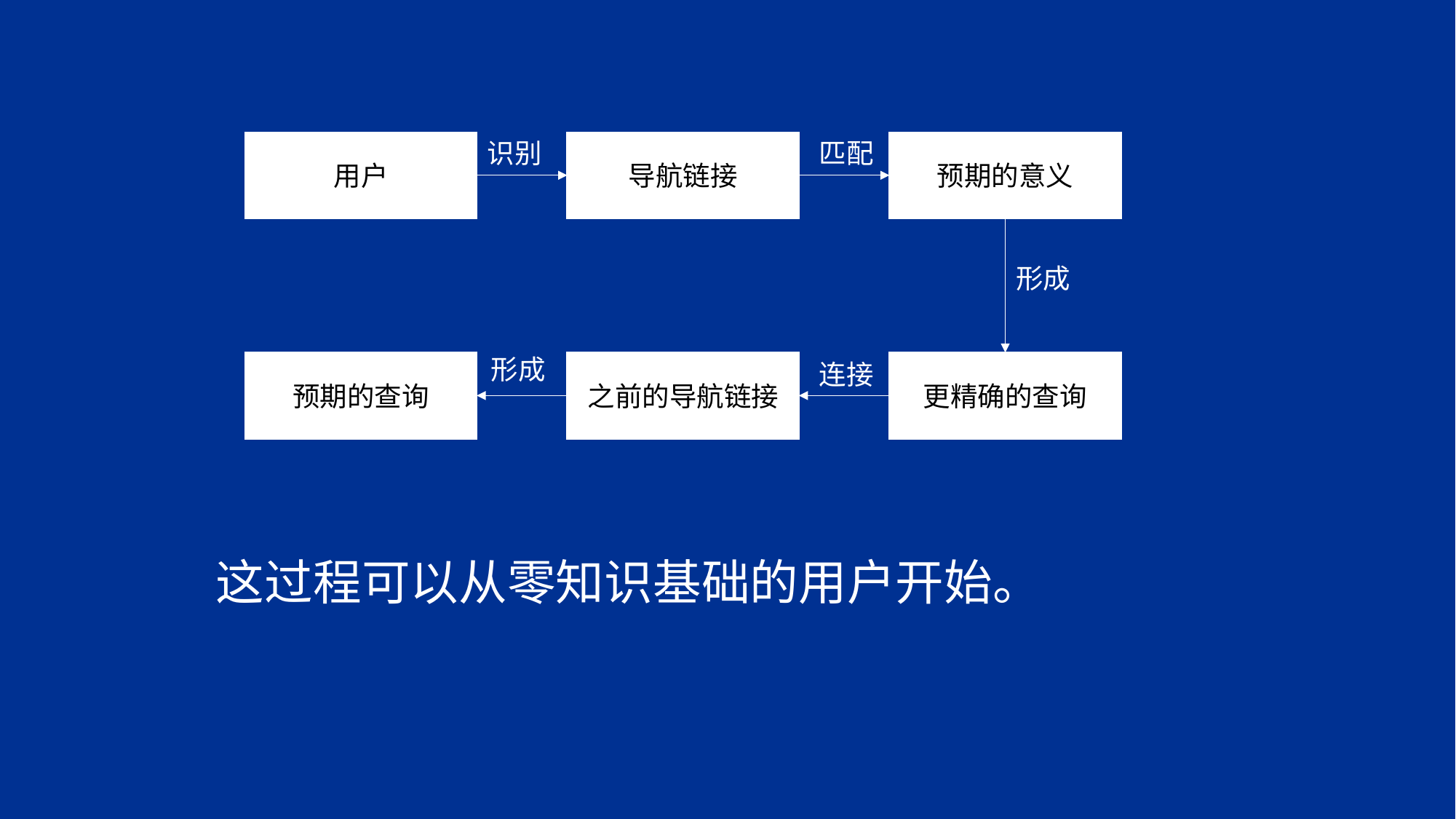

识别
匹配
导航链接
预期的意义
用户
形成
形成
连接
之前的导航链接
更精确的查询
预期的查询
这过程可以从零知识基础的用户开始。